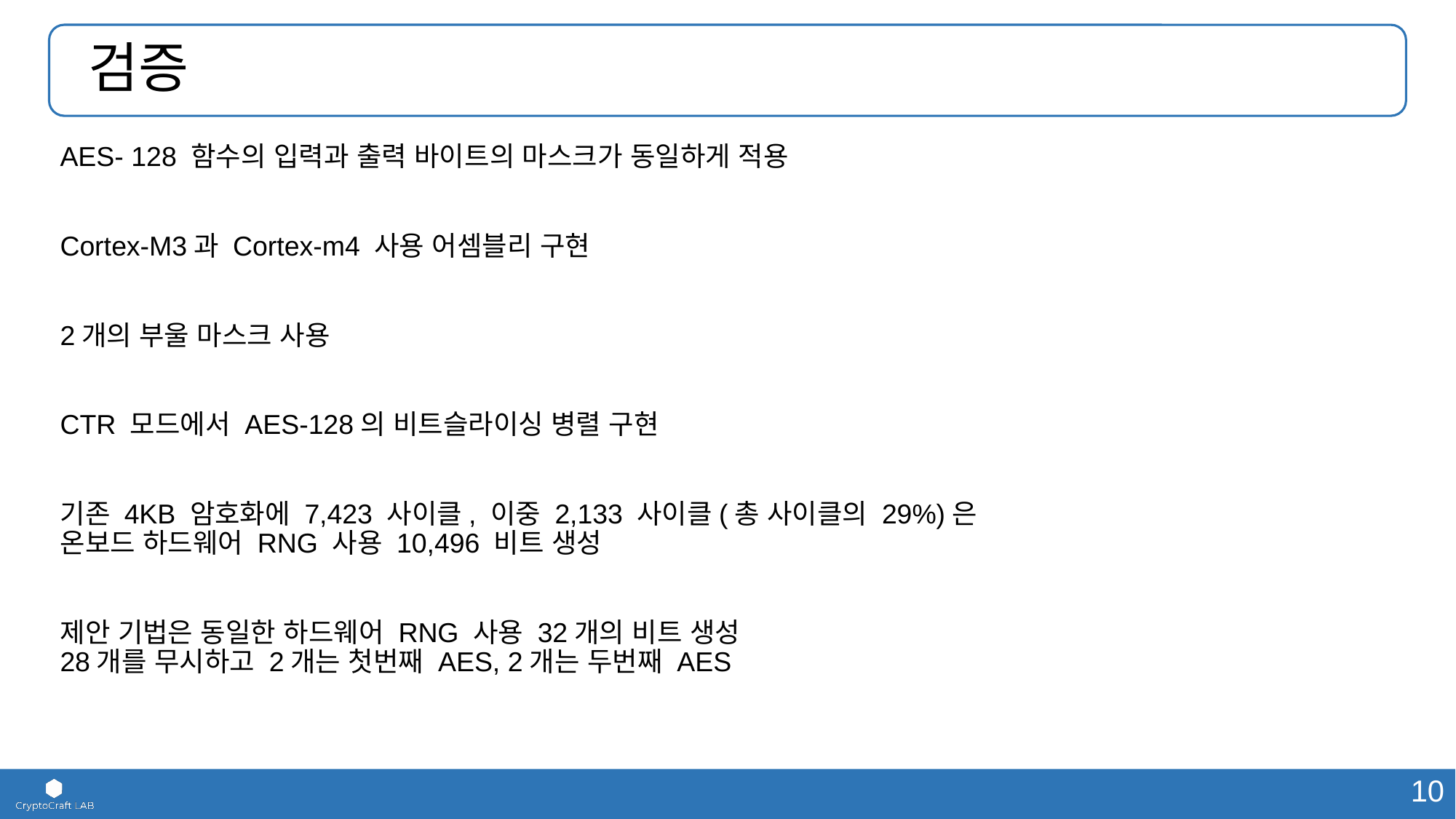

# 검증
AES- 128 함수의 입력과 출력 바이트의 마스크가 동일하게 적용

Cortex-M3과 Cortex-m4 사용 어셈블리 구현

2개의 부울 마스크 사용

CTR 모드에서 AES-128의 비트슬라이싱 병렬 구현

기존 4KB 암호화에 7,423 사이클, 이중 2,133 사이클(총 사이클의 29%)은
온보드 하드웨어 RNG 사용 10,496 비트 생성

제안 기법은 동일한 하드웨어 RNG 사용 32개의 비트 생성
28개를 무시하고 2개는 첫번째 AES, 2개는 두번째 AES